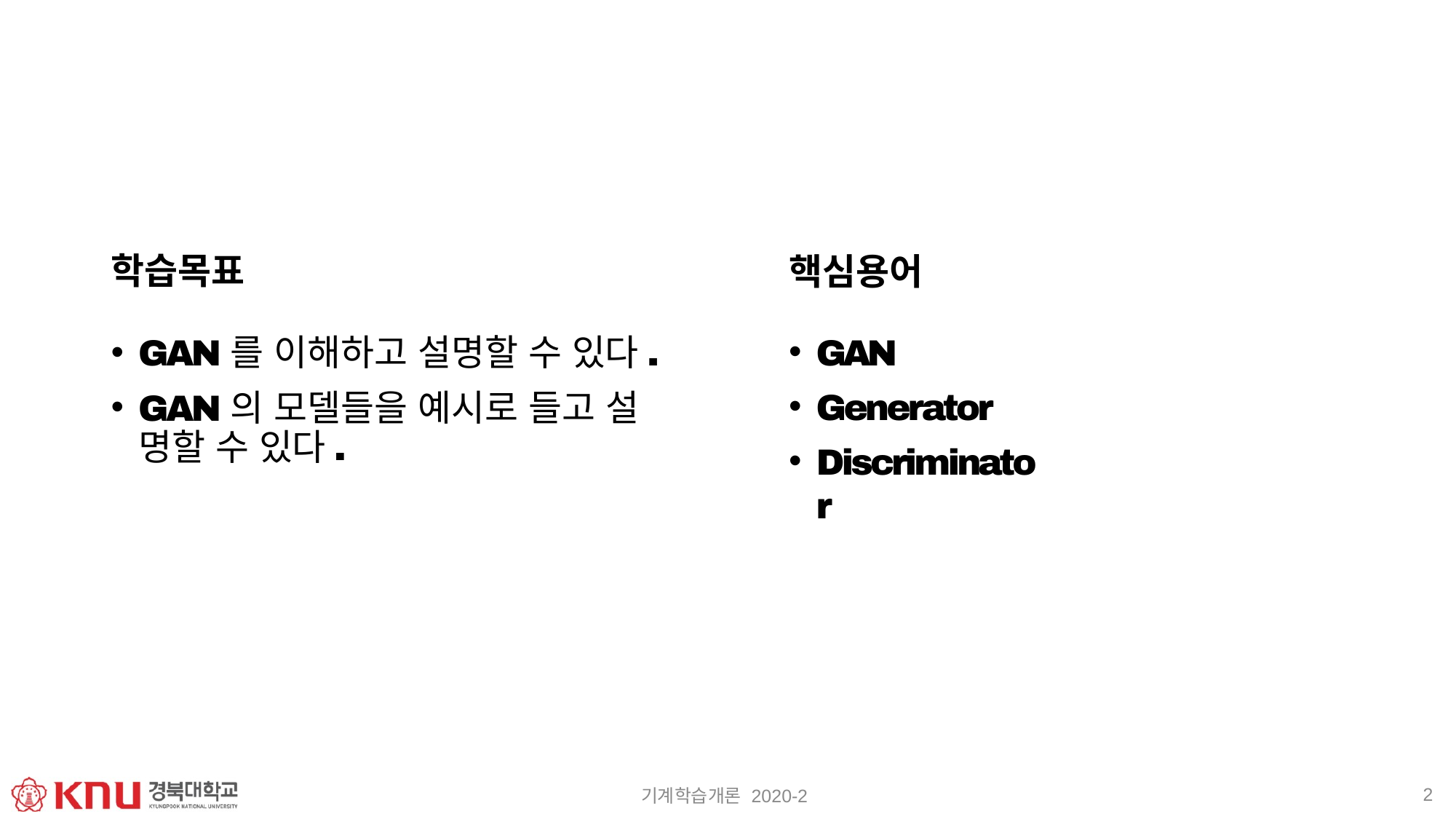

학습목표
GAN를 이해하고 설명할 수 있다.
GAN의 모델들을 예시로 들고 설  명할 수 있다.
핵심용어
GAN
Generator
Discriminator
2
기계학습개론 2020-2